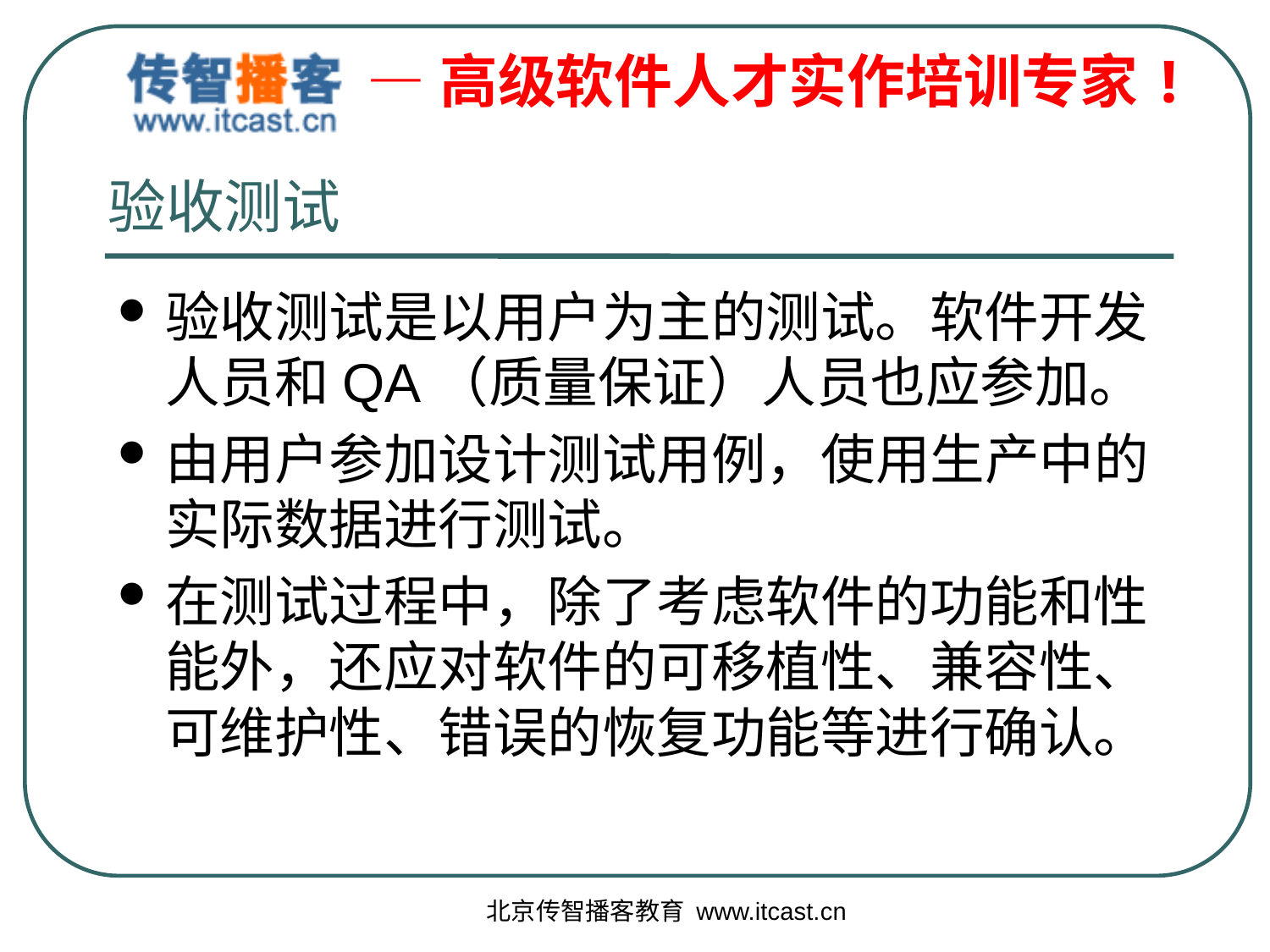

# 验收测试
验收测试是以用户为主的测试。软件开发人员和QA（质量保证）人员也应参加。
由用户参加设计测试用例，使用生产中的实际数据进行测试。
在测试过程中，除了考虑软件的功能和性能外，还应对软件的可移植性、兼容性、可维护性、错误的恢复功能等进行确认。
北京传智播客教育 www.itcast.cn